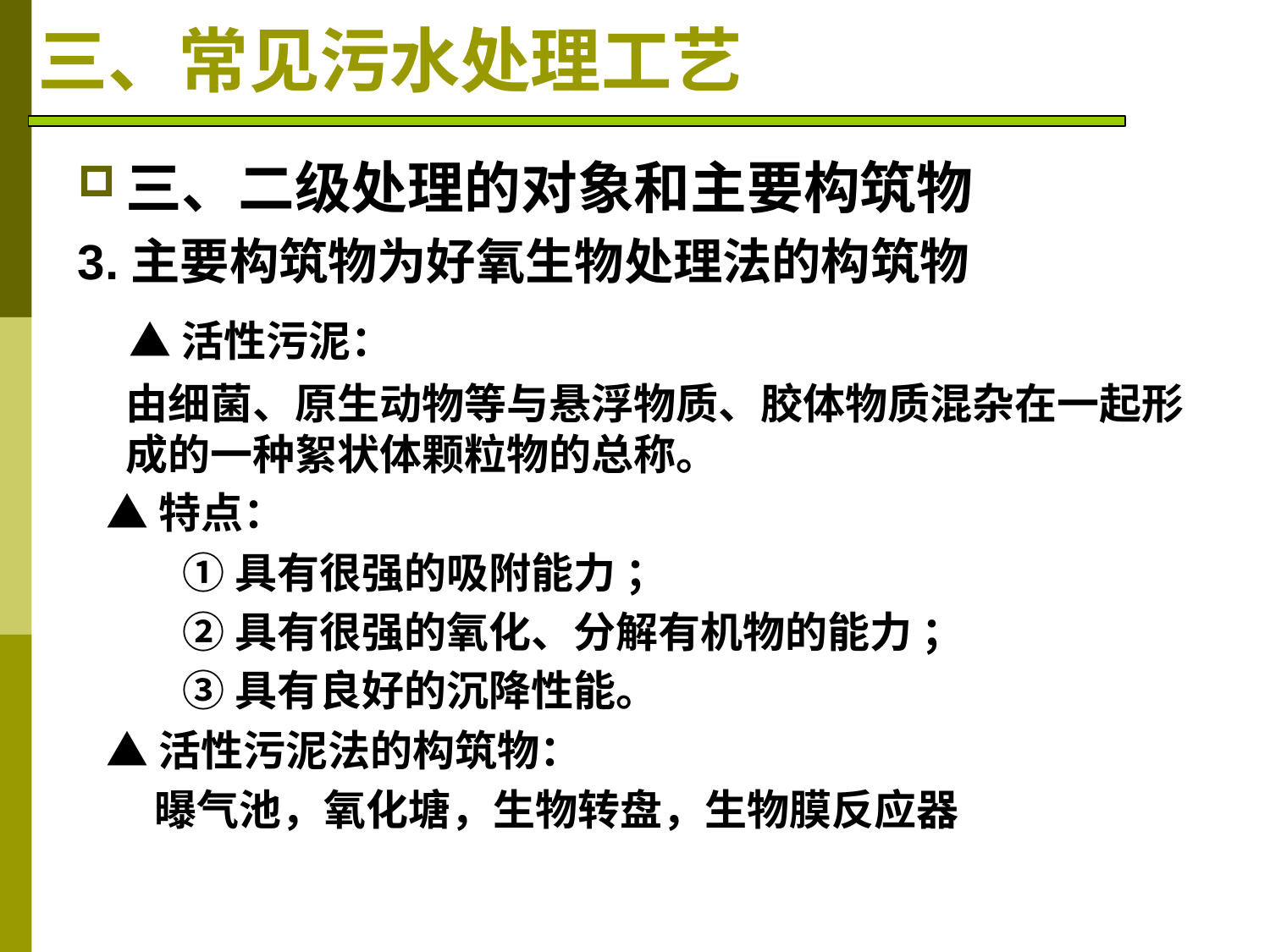

# 三、常见污水处理工艺

三、二级处理的对象和主要构筑物
3.主要构筑物为好氧生物处理法的构筑物
    ▲活性污泥：
    由细菌、原生动物等与悬浮物质、胶体物质混杂在一起形成的一种絮状体颗粒物的总称。
   ▲特点：
           ①具有很强的吸附能力 ；
           ②具有很强的氧化、分解有机物的能力 ；
           ③具有良好的沉降性能。
   ▲活性污泥法的构筑物：
       曝气池，氧化塘，生物转盘，生物膜反应器